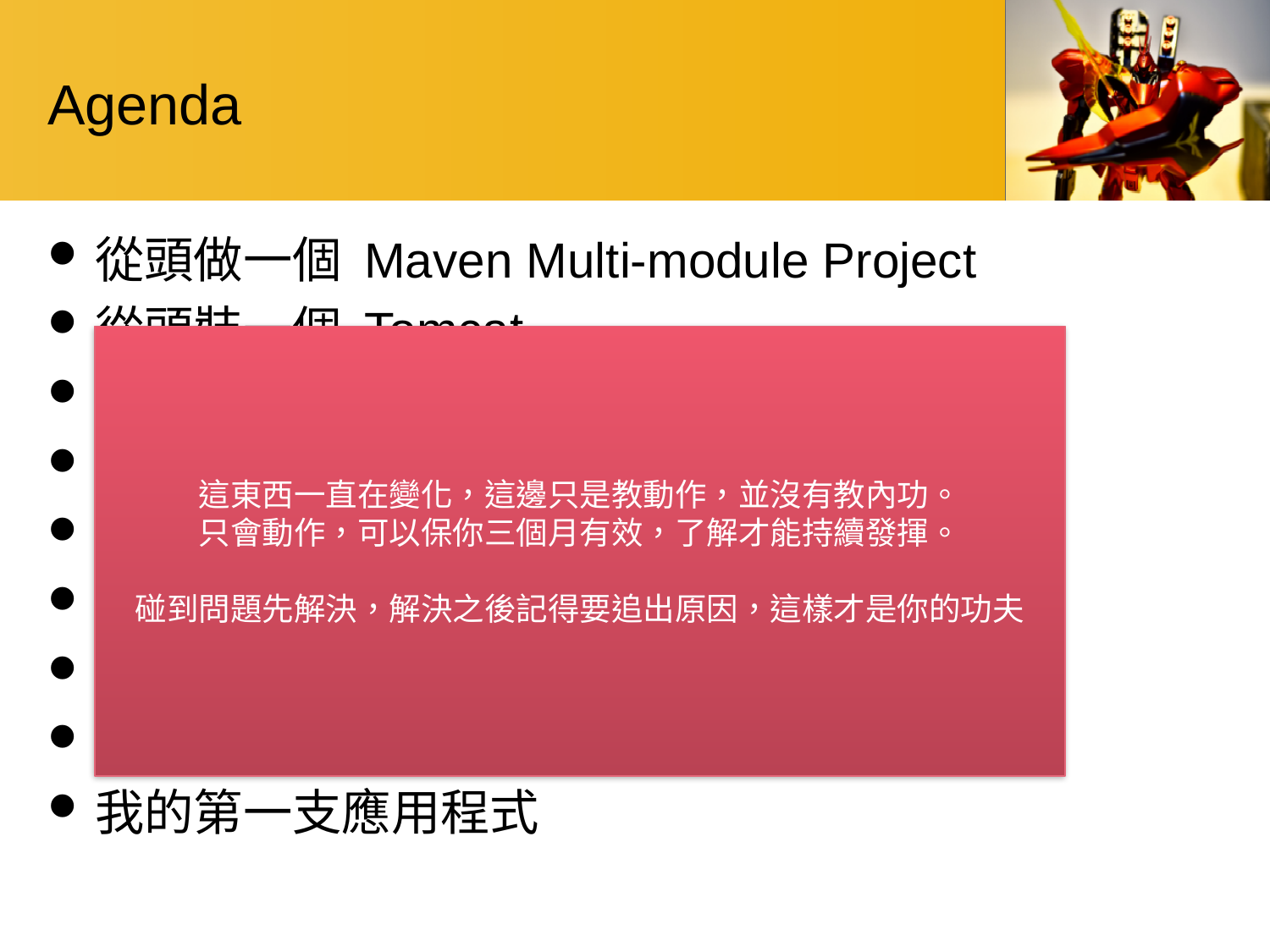

# Agenda
從頭做一個 Maven Multi-module Project
從頭裝一個 Tomcat
從頭裝一個 H2 Database
從頭裝一個  Database Connection
我的第一個 Table
我的第一個 Repository
我的第一個 Page MVC
我的第一個 RESTful API
我的第一支應用程式

這東西一直在變化，這邊只是教動作，並沒有教內功。
只會動作，可以保你三個月有效，了解才能持續發揮。

碰到問題先解決，解決之後記得要追出原因，這樣才是你的功夫